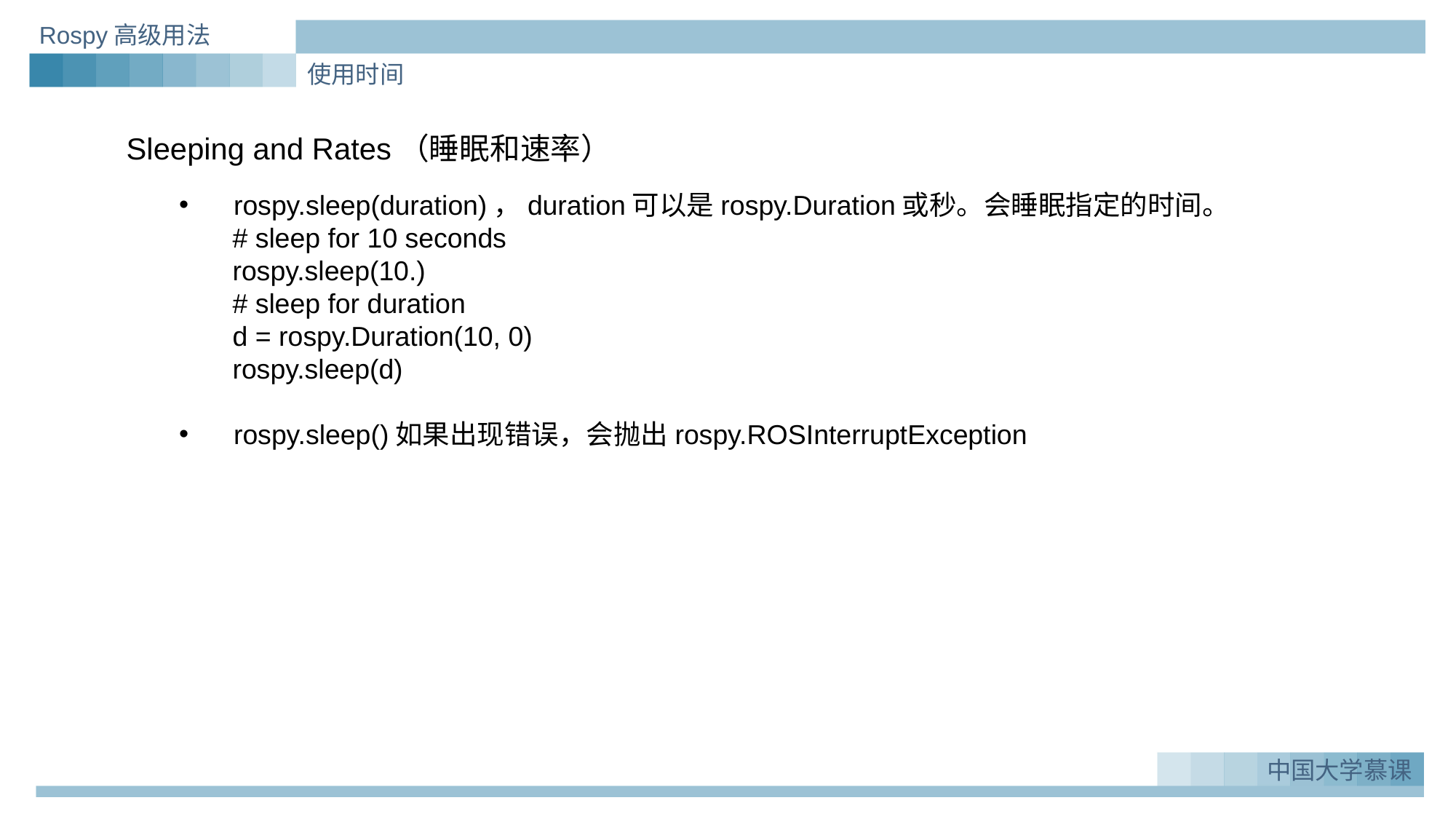

Rospy高级用法
使用时间
Sleeping and Rates（睡眠和速率）
rospy.sleep(duration)，duration可以是rospy.Duration或秒。会睡眠指定的时间。
       # sleep for 10 seconds
       rospy.sleep(10.)
       # sleep for duration
       d = rospy.Duration(10, 0)
       rospy.sleep(d)

rospy.sleep()如果出现错误，会抛出rospy.ROSInterruptException

中国大学慕课